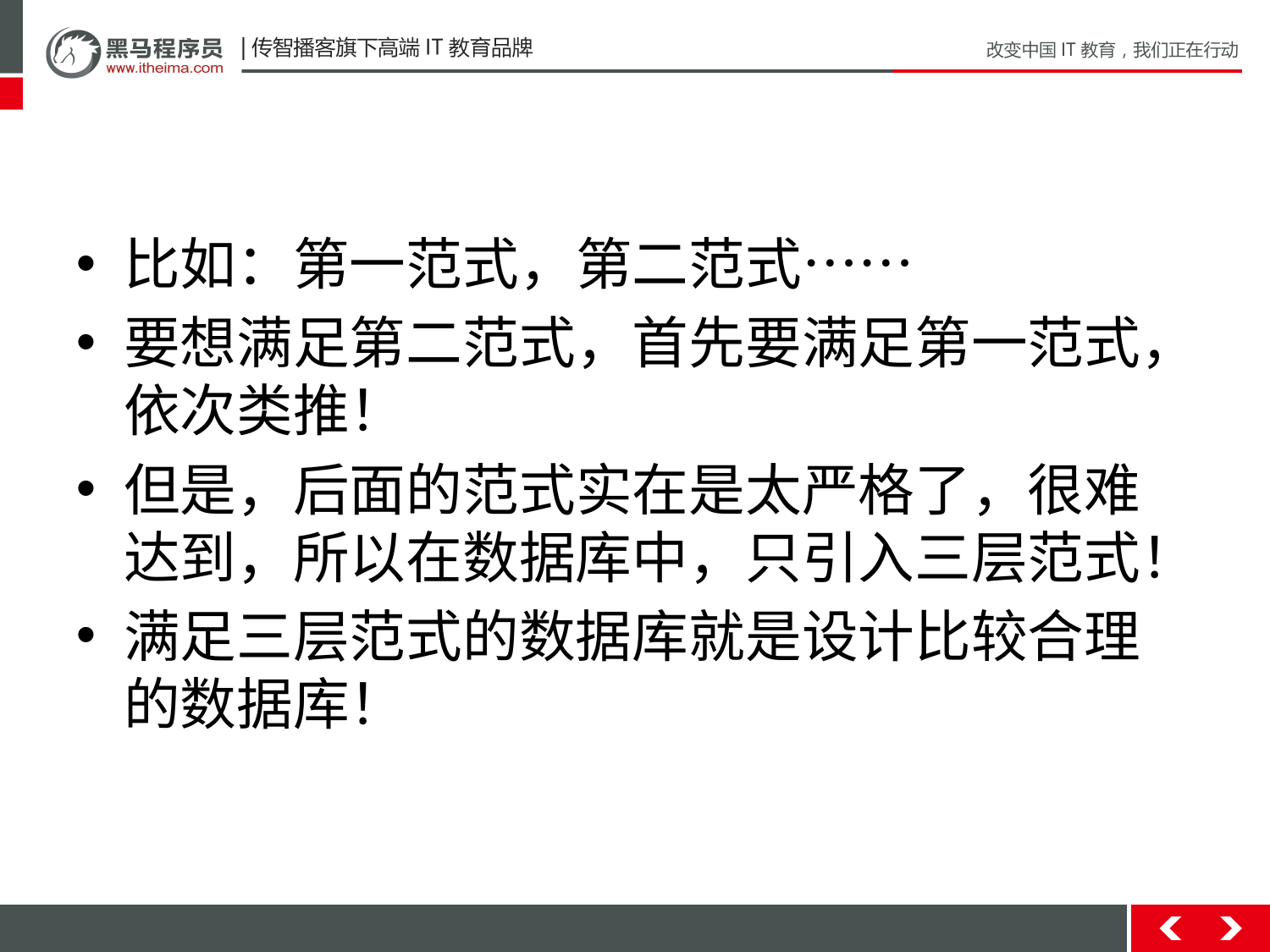

#
比如：第一范式，第二范式……
要想满足第二范式，首先要满足第一范式，依次类推！
但是，后面的范式实在是太严格了，很难达到，所以在数据库中，只引入三层范式！
满足三层范式的数据库就是设计比较合理的数据库！